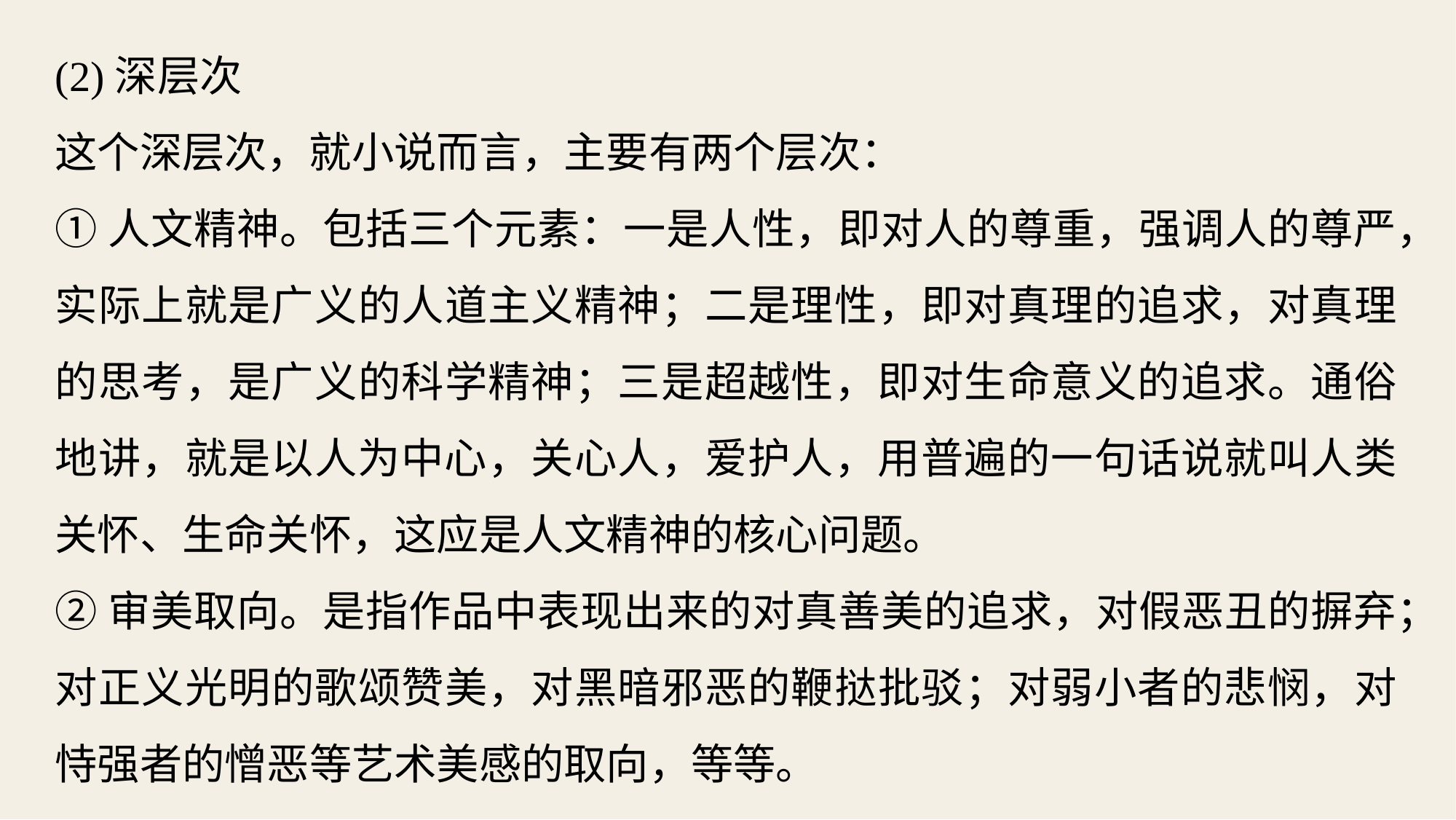

(2)深层次
这个深层次，就小说而言，主要有两个层次：
①人文精神。包括三个元素：一是人性，即对人的尊重，强调人的尊严，实际上就是广义的人道主义精神；二是理性，即对真理的追求，对真理的思考，是广义的科学精神；三是超越性，即对生命意义的追求。通俗地讲，就是以人为中心，关心人，爱护人，用普遍的一句话说就叫人类关怀、生命关怀，这应是人文精神的核心问题。
②审美取向。是指作品中表现出来的对真善美的追求，对假恶丑的摒弃；对正义光明的歌颂赞美，对黑暗邪恶的鞭挞批驳；对弱小者的悲悯，对恃强者的憎恶等艺术美感的取向，等等。